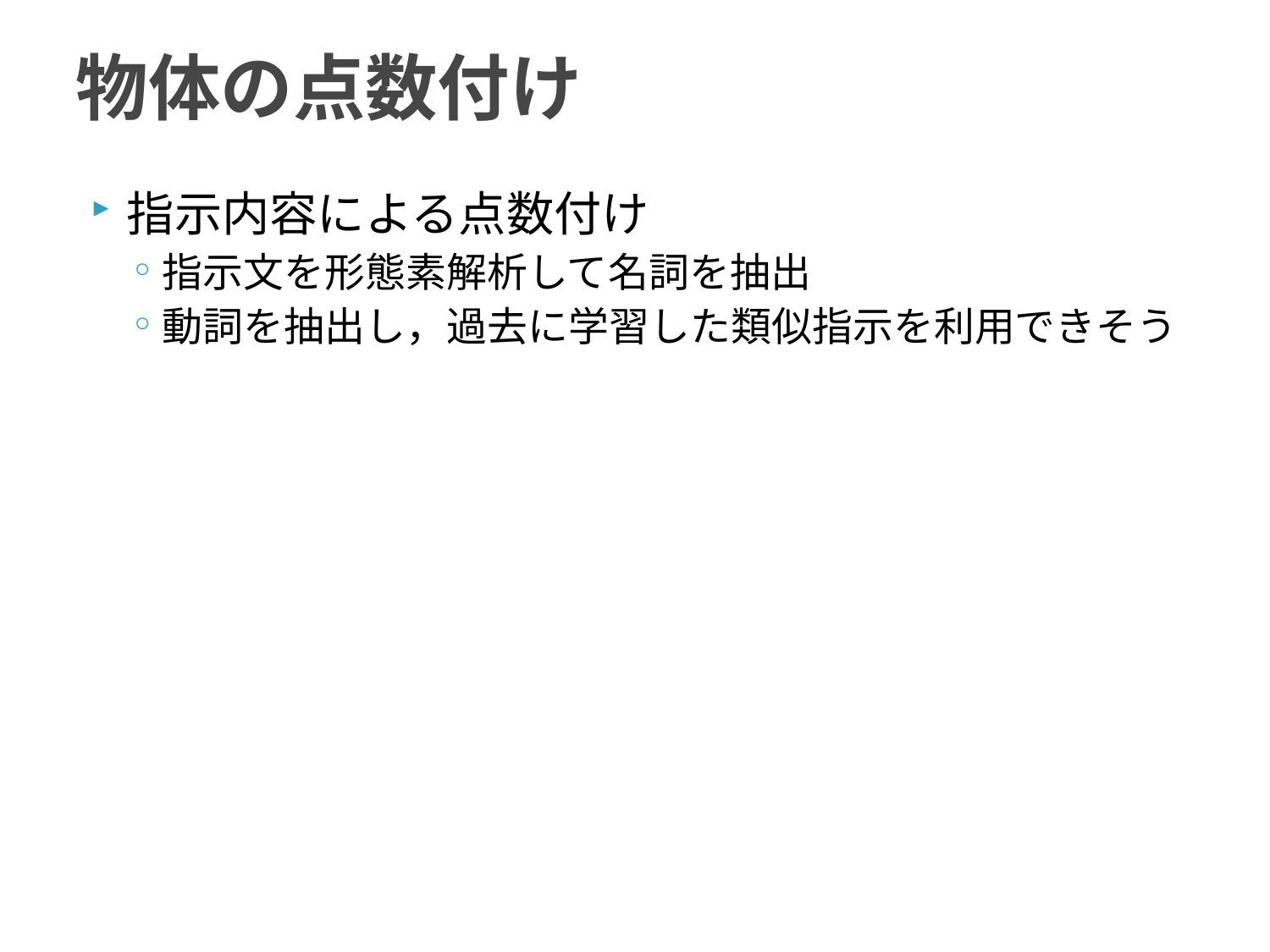

# 物体の点数付け
指示内容による点数付け
指示文を形態素解析して名詞を抽出
動詞を抽出し，過去に学習した類似指示を利用できそう